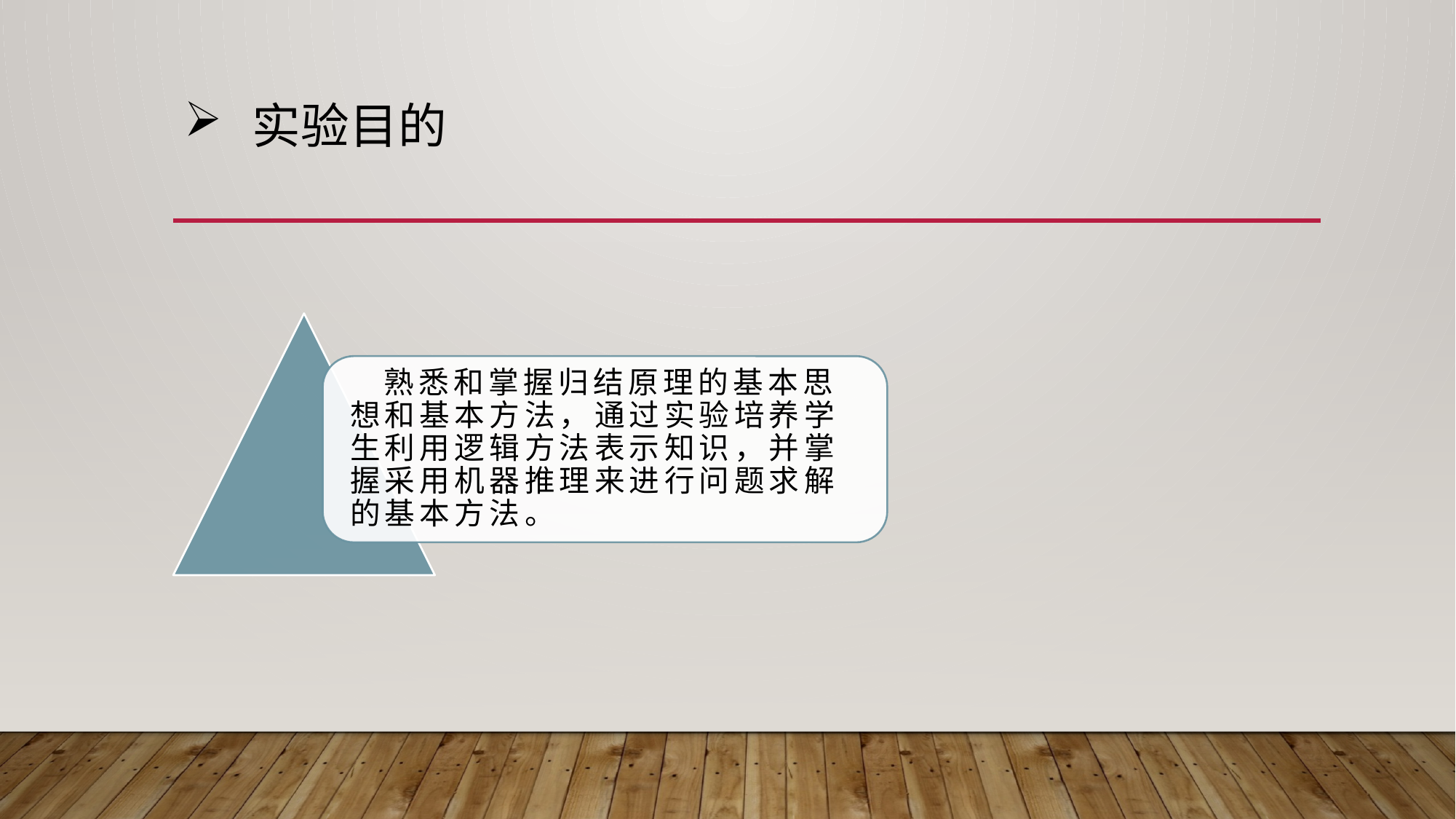

# 实验目的
    熟悉和掌握归结原理的基本思想和基本方法，通过实验培养学生利用逻辑方法表示知识，并掌握采用机器推理来进行问题求解的基本方法。